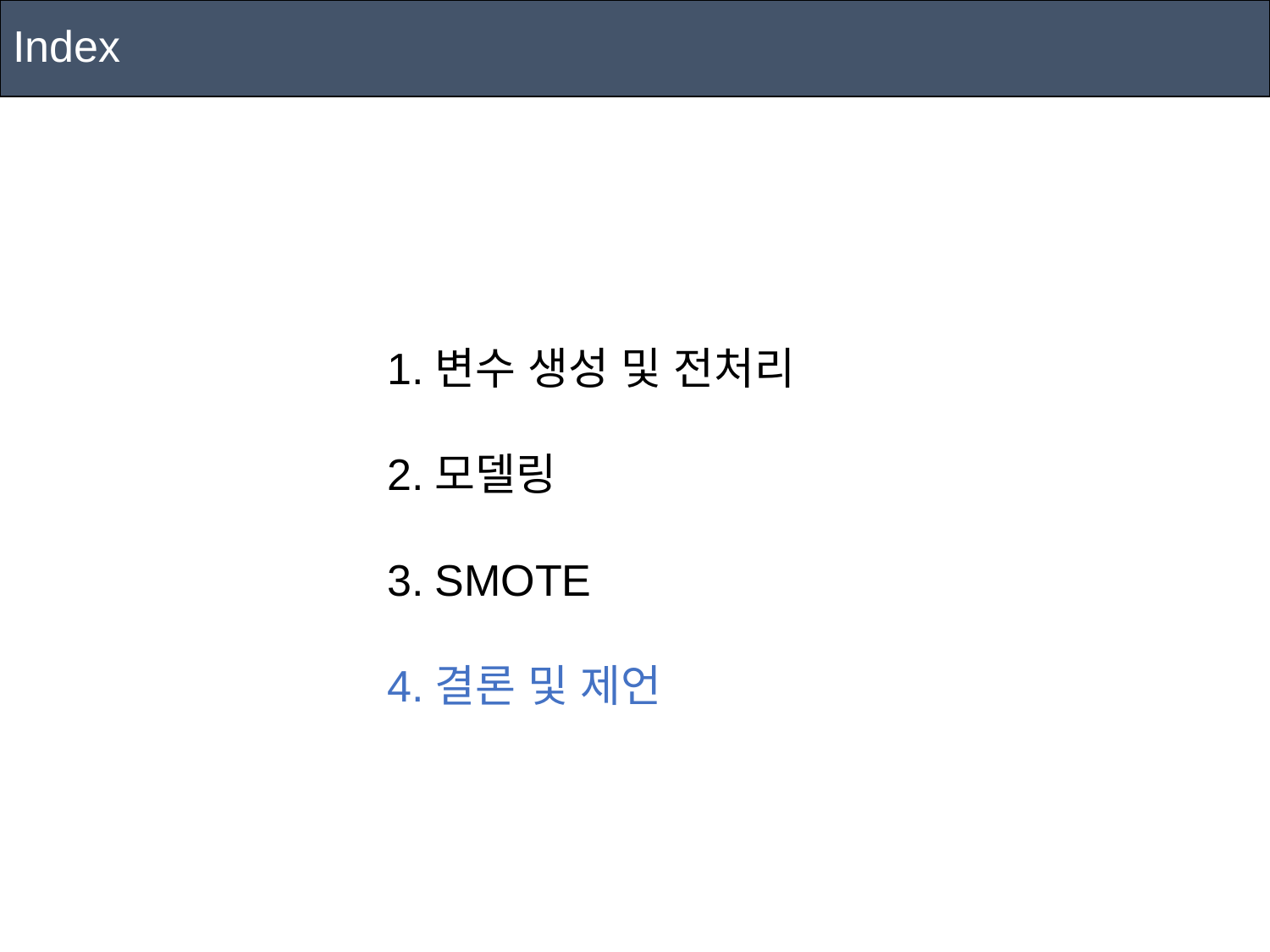

# Index

변수 생성 및 전처리

모델링

SMOTE

결론 및 제언